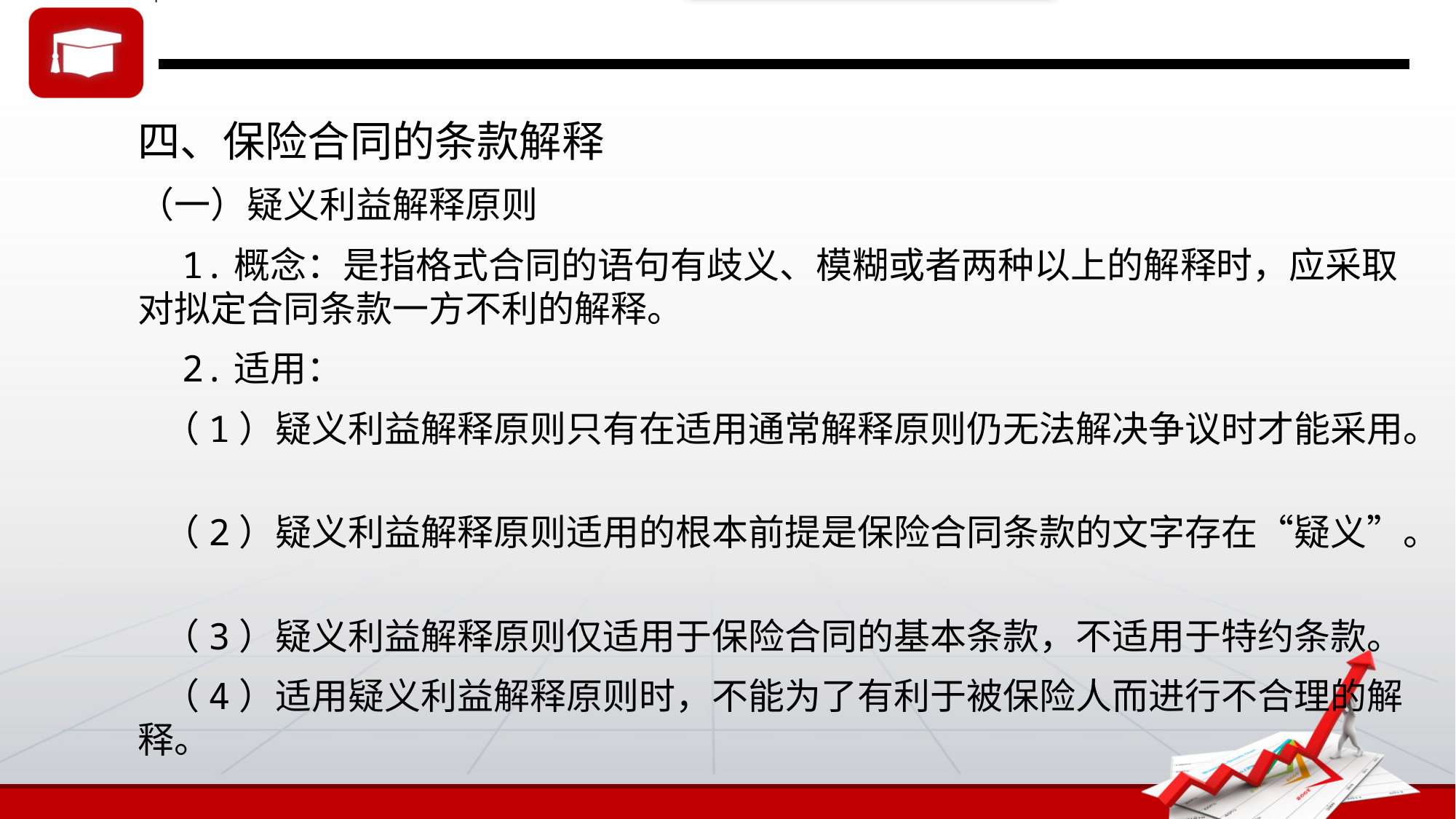

四、保险合同的条款解释
（一）疑义利益解释原则
  1.概念：是指格式合同的语句有歧义、模糊或者两种以上的解释时，应采取对拟定合同条款一方不利的解释。
  2.适用：
  （1）疑义利益解释原则只有在适用通常解释原则仍无法解决争议时才能采用。
  （2）疑义利益解释原则适用的根本前提是保险合同条款的文字存在“疑义”。
  （3）疑义利益解释原则仅适用于保险合同的基本条款，不适用于特约条款。
  （4）适用疑义利益解释原则时，不能为了有利于被保险人而进行不合理的解释。